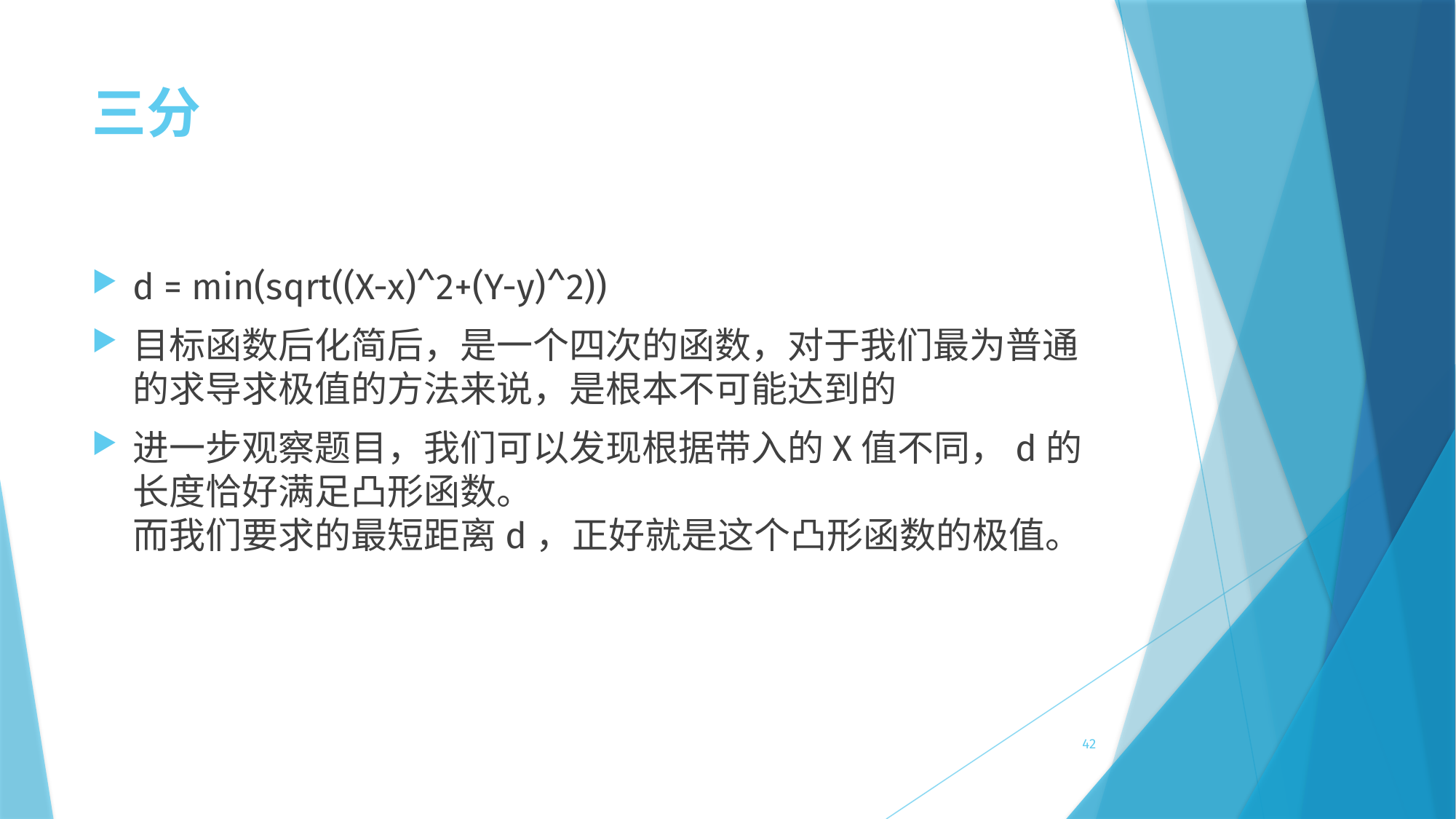

# 三分
d = min(sqrt((X-x)^2+(Y-y)^2))
目标函数后化简后，是一个四次的函数，对于我们最为普通的求导求极值的方法来说，是根本不可能达到的
进一步观察题目，我们可以发现根据带入的X值不同，d的长度恰好满足凸形函数。
而我们要求的最短距离d，正好就是这个凸形函数的极值。
42